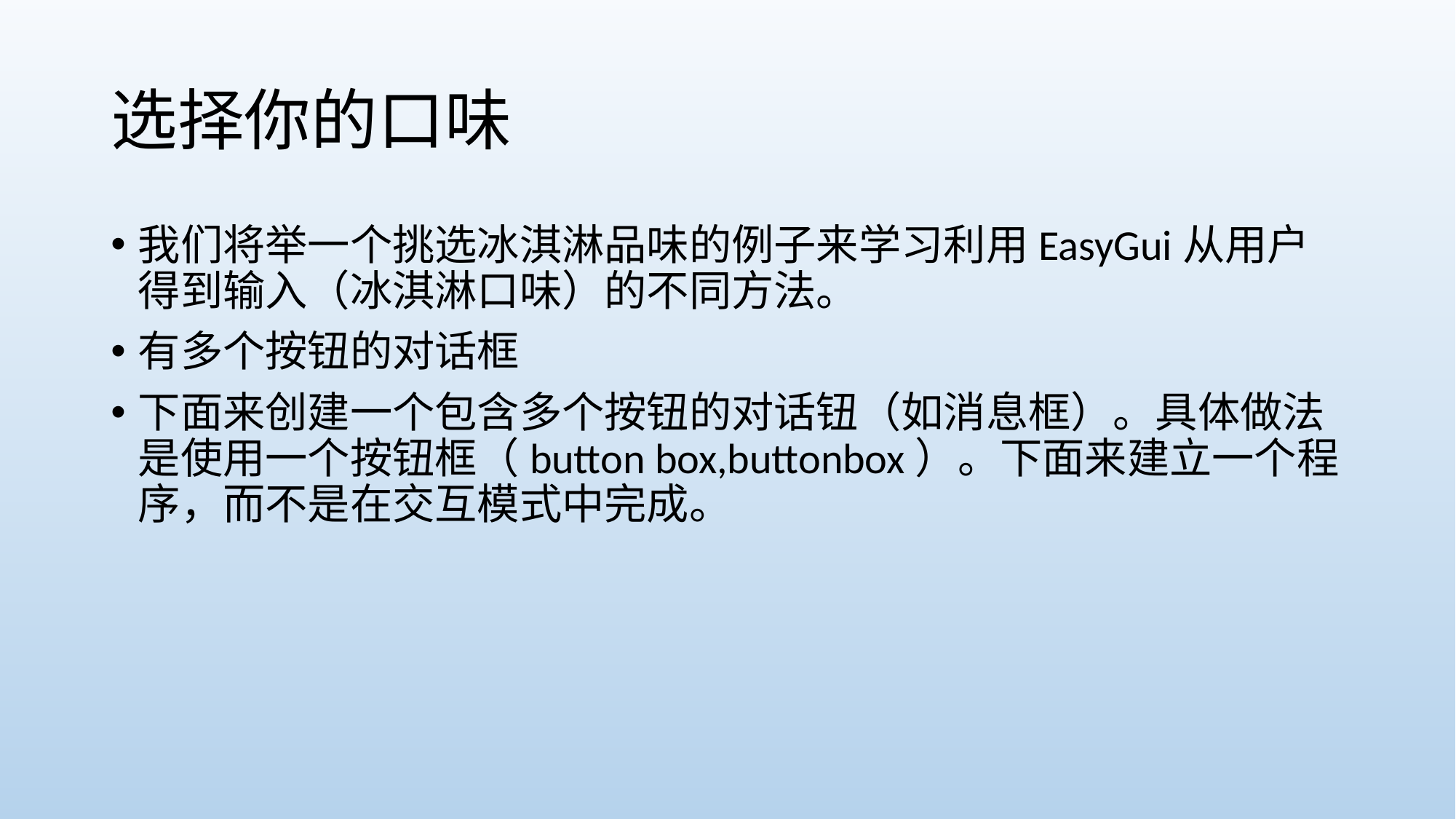

# 选择你的口味
我们将举一个挑选冰淇淋品味的例子来学习利用EasyGui从用户得到输入（冰淇淋口味）的不同方法。
有多个按钮的对话框
下面来创建一个包含多个按钮的对话钮（如消息框）。具体做法是使用一个按钮框（button box,buttonbox）。下面来建立一个程序，而不是在交互模式中完成。